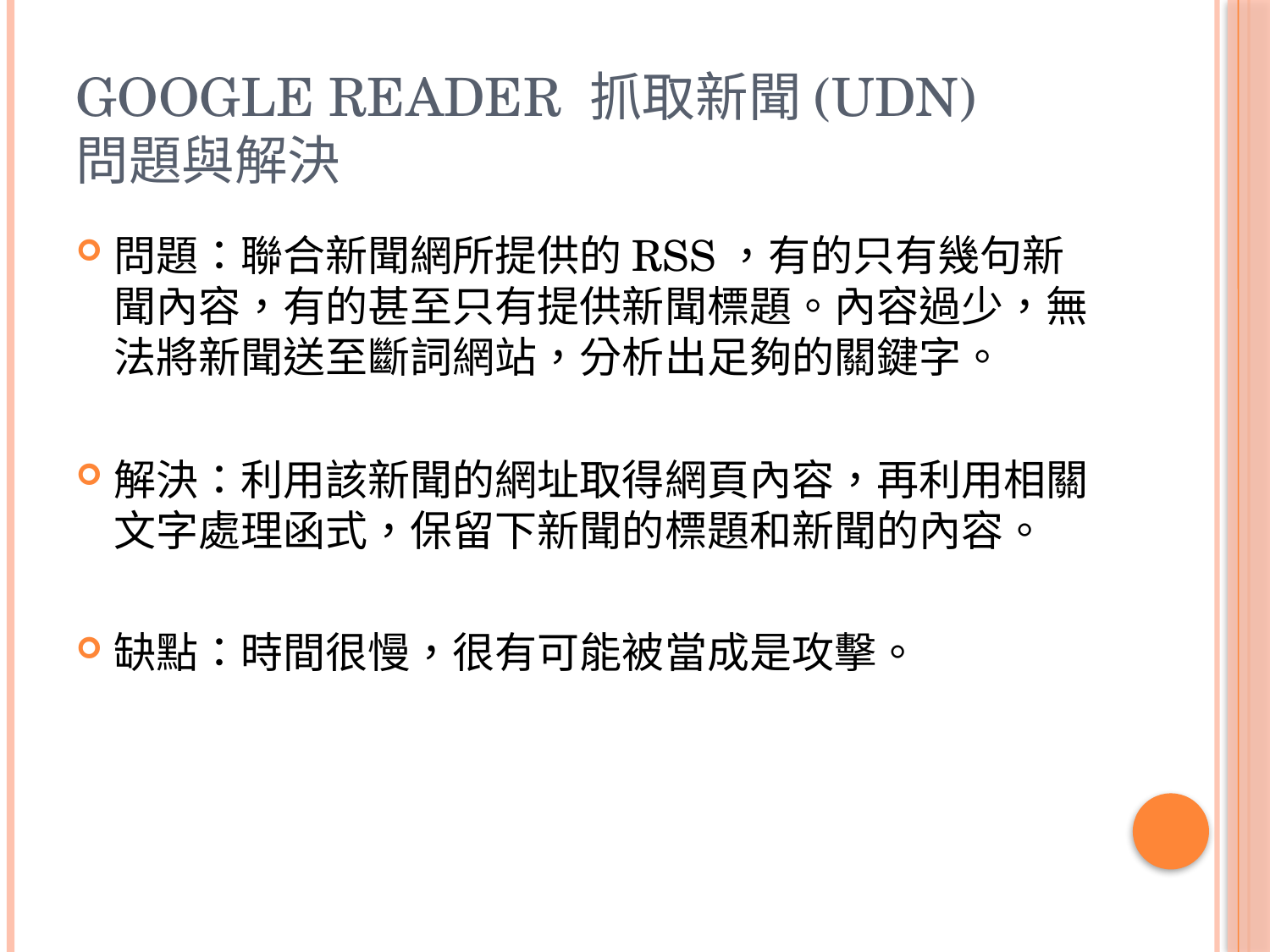

# Google Reader 抓取新聞(UDN) 問題與解決
問題：聯合新聞網所提供的RSS，有的只有幾句新聞內容，有的甚至只有提供新聞標題。內容過少，無法將新聞送至斷詞網站，分析出足夠的關鍵字。

解決：利用該新聞的網址取得網頁內容，再利用相關文字處理函式，保留下新聞的標題和新聞的內容。

缺點：時間很慢，很有可能被當成是攻擊。